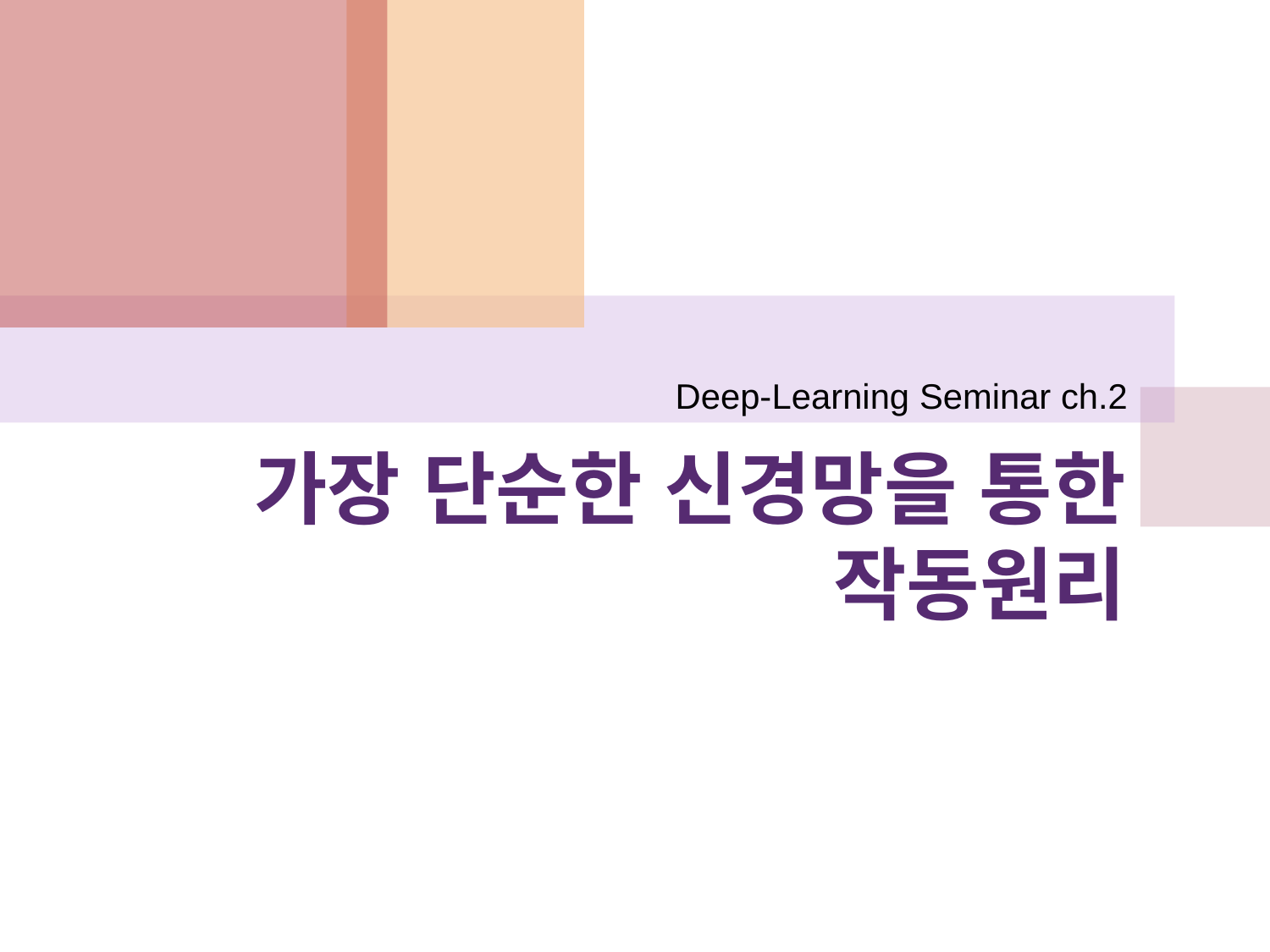

Deep-Learning Seminar ch.2
# 가장 단순한 신경망을 통한 작동원리